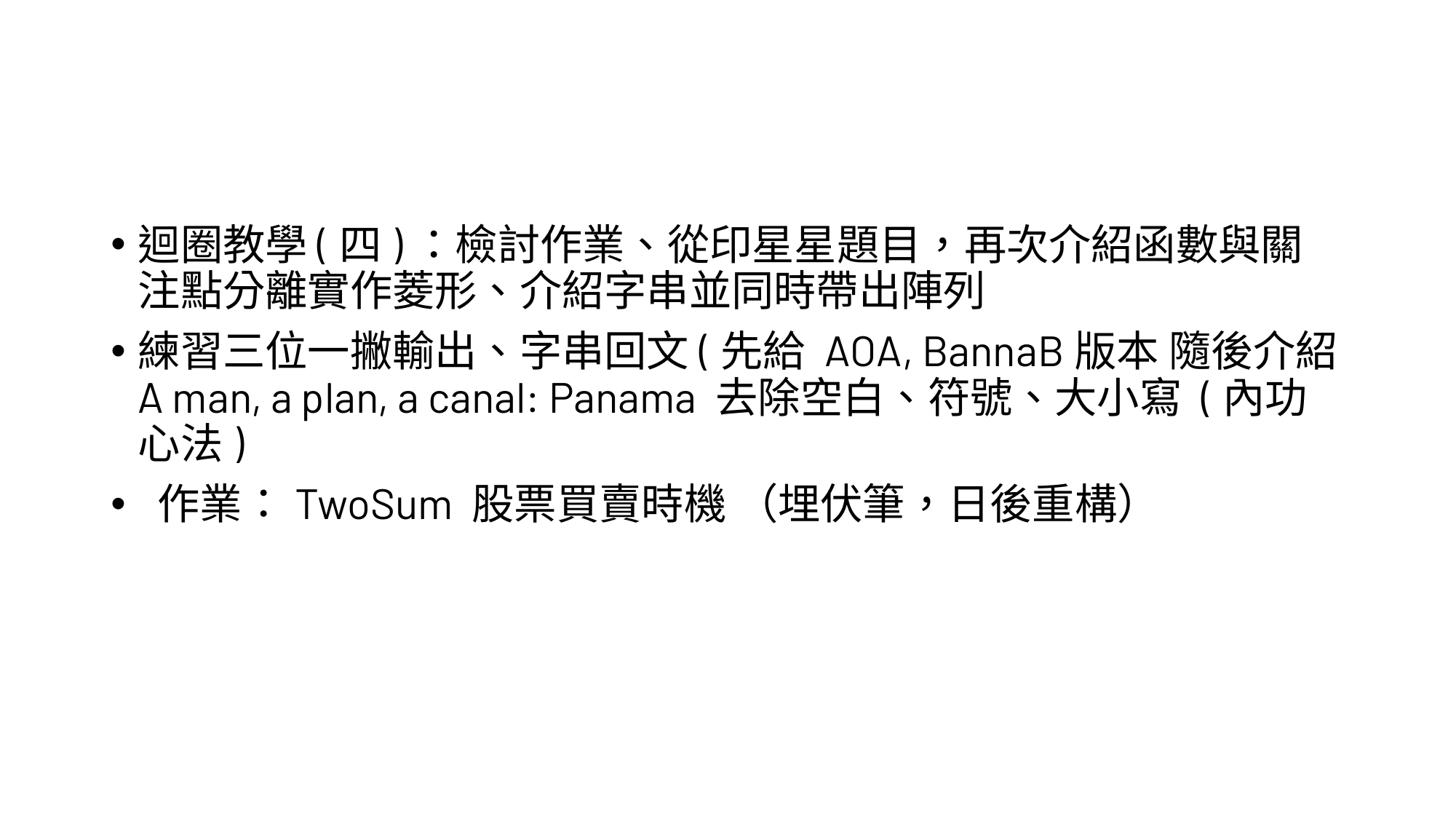

#
迴圈教學(四)：檢討作業、從印星星題目，再次介紹函數與關注點分離實作菱形、介紹字串並同時帶出陣列
練習三位一撇輸出、字串回文(先給 AOA, BannaB版本 隨後介紹 A man, a plan, a canal: Panama 去除空白、符號、大小寫 (內功心法)
 作業：TwoSum 股票買賣時機 （埋伏筆，日後重構）